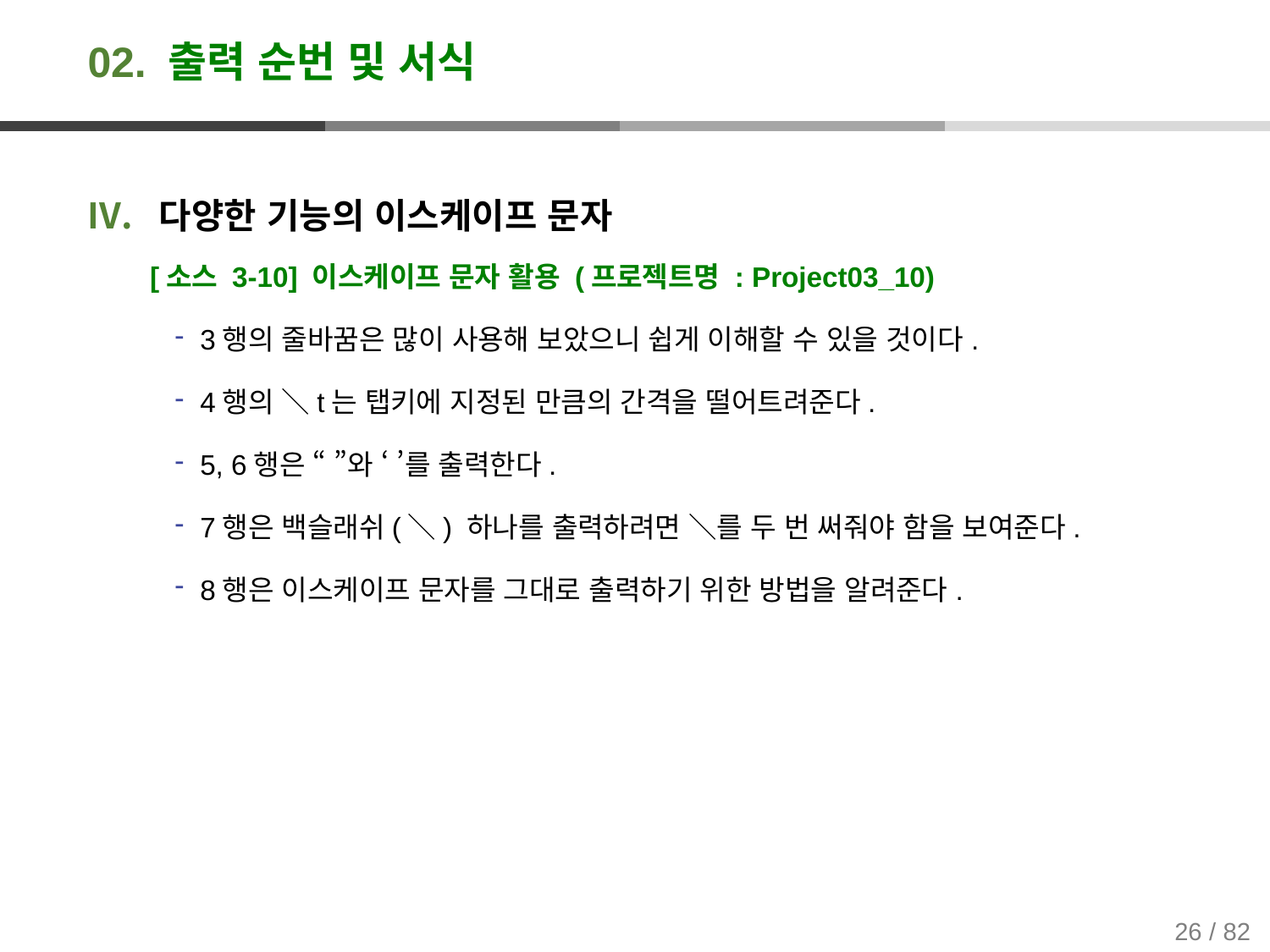

# 02. 출력 순번 및 서식
다양한 기능의 이스케이프 문자
[소스 3-10] 이스케이프 문자 활용 (프로젝트명 : Project03_10)
3행의 줄바꿈은 많이 사용해 보았으니 쉽게 이해할 수 있을 것이다.
4행의 ＼t는 탭키에 지정된 만큼의 간격을 떨어트려준다.
5, 6행은 “ ”와 ‘ ’를 출력한다.
7행은 백슬래쉬(＼) 하나를 출력하려면 ＼를 두 번 써줘야 함을 보여준다.
8행은 이스케이프 문자를 그대로 출력하기 위한 방법을 알려준다.